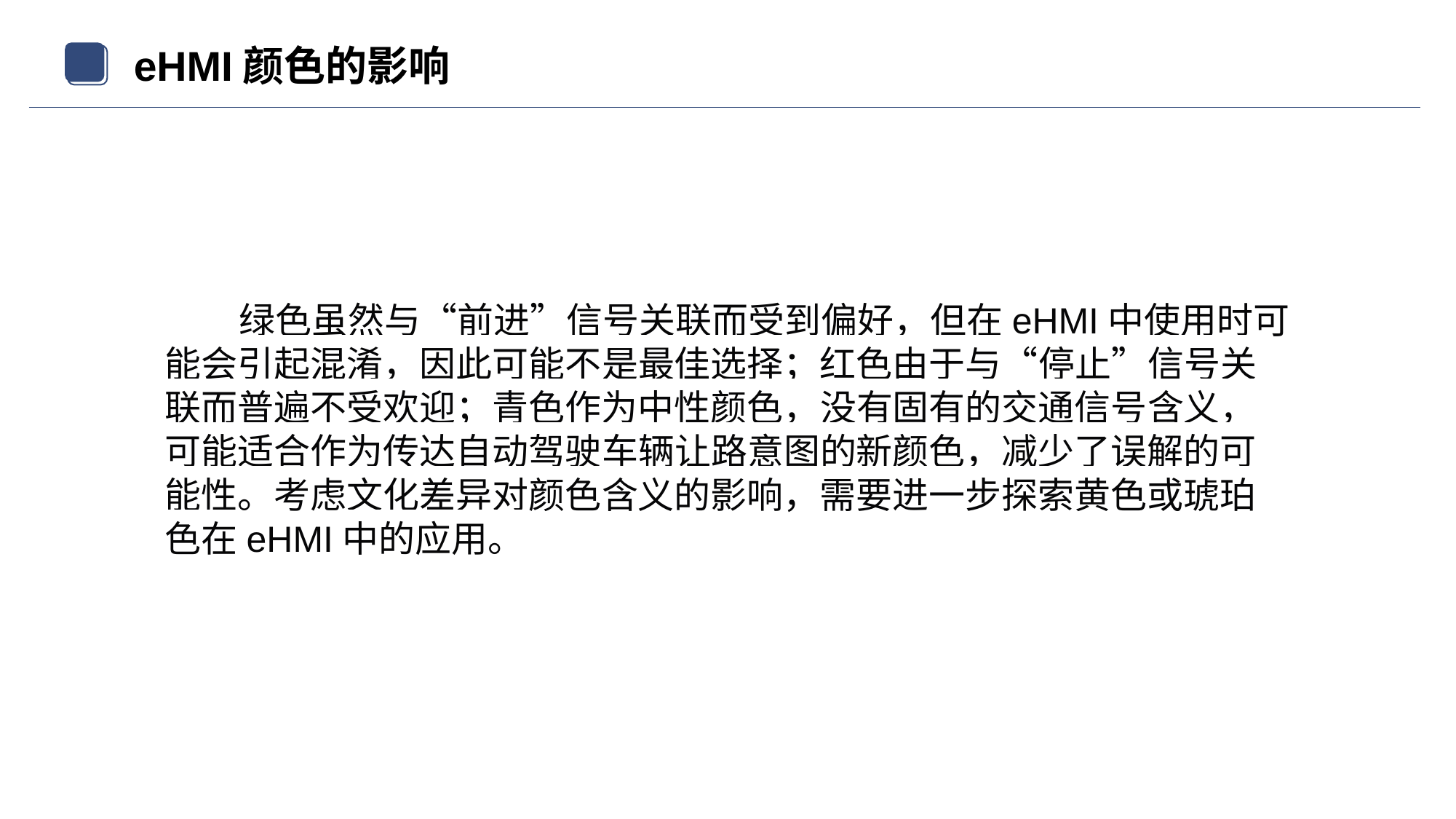

eHMI颜色的影响
        绿色虽然与“前进”信号关联而受到偏好，但在eHMI中使用时可能会引起混淆，因此可能不是最佳选择；红色由于与“停止”信号关联而普遍不受欢迎；青色作为中性颜色，没有固有的交通信号含义，可能适合作为传达自动驾驶车辆让路意图的新颜色，减少了误解的可能性。考虑文化差异对颜色含义的影响，需要进一步探索黄色或琥珀色在eHMI中的应用。